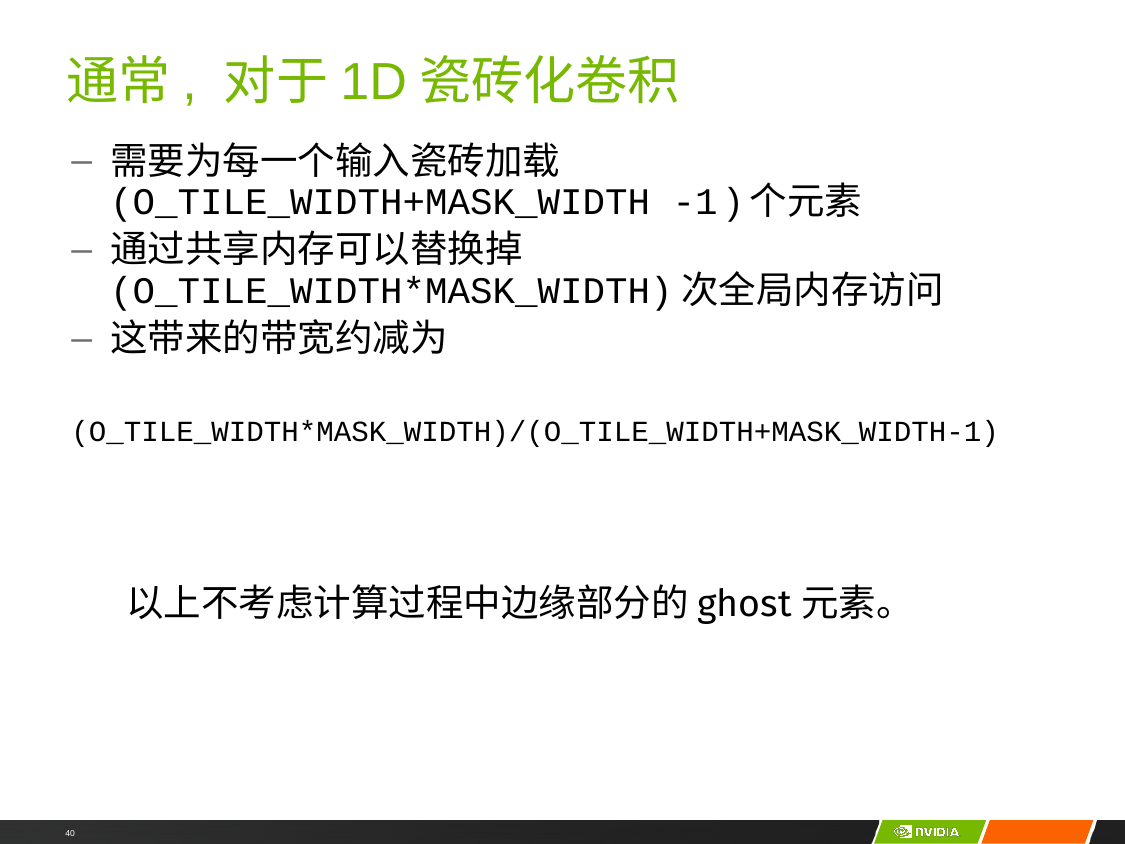

# 通常, 对于1D瓷砖化卷积
需要为每一个输入瓷砖加载(O_TILE_WIDTH+MASK_WIDTH -1 )个元素
通过共享内存可以替换掉(O_TILE_WIDTH*MASK_WIDTH)次全局内存访问
这带来的带宽约减为

(O_TILE_WIDTH*MASK_WIDTH)/(O_TILE_WIDTH+MASK_WIDTH-1)
以上不考虑计算过程中边缘部分的ghost元素。